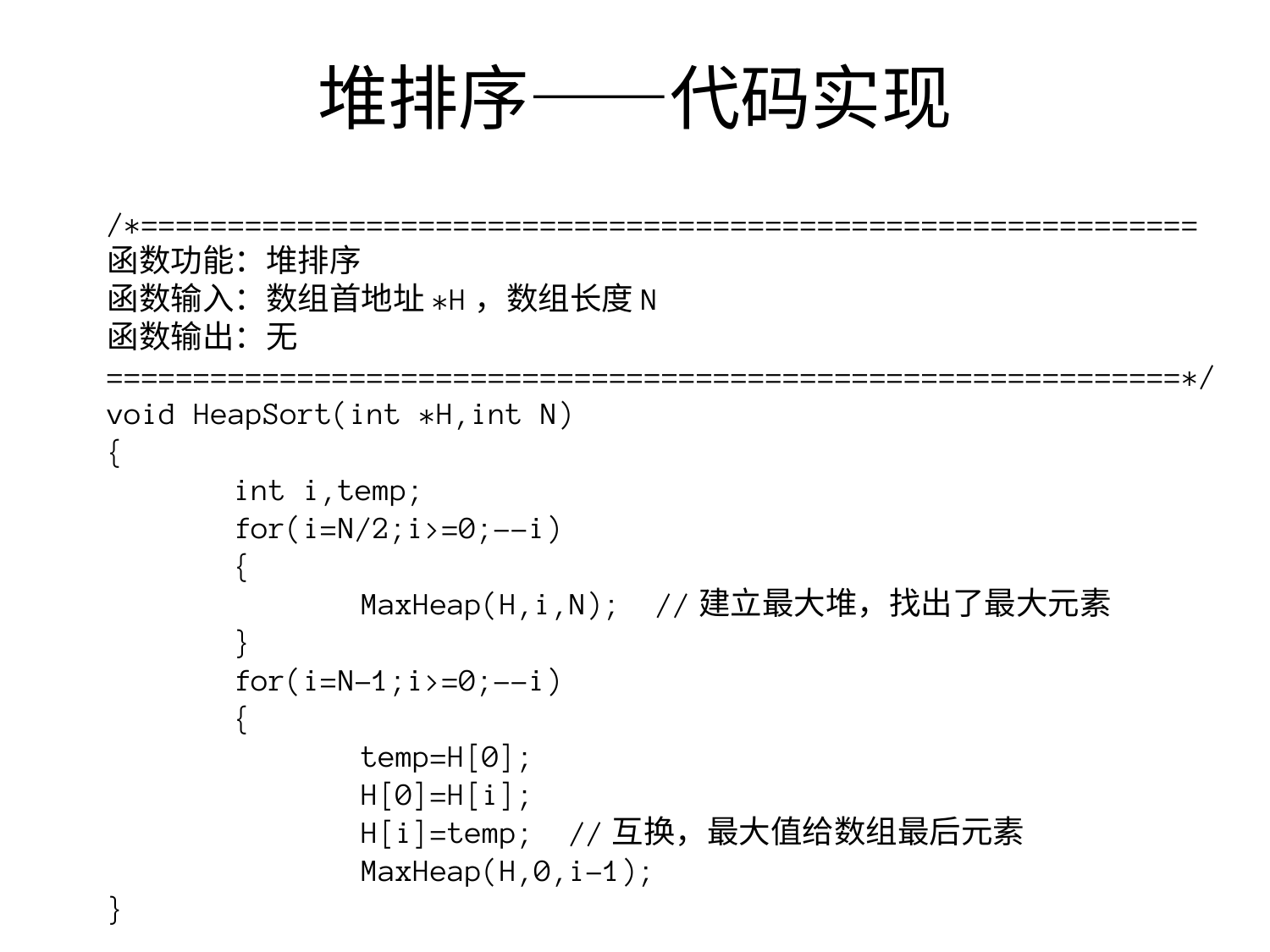

# 堆排序——代码实现
/*=============================================================
函数功能：堆排序
函数输入：数组首地址*H，数组长度N
函数输出：无
==============================================================*/
void HeapSort(int *H,int N)
{
	int i,temp;
	for(i=N/2;i>=0;--i)
	{
		MaxHeap(H,i,N);  //建立最大堆，找出了最大元素
	}
	for(i=N-1;i>=0;--i)
	{
		temp=H[0];
		H[0]=H[i];
		H[i]=temp;  //互换，最大值给数组最后元素
		MaxHeap(H,0,i-1);
}